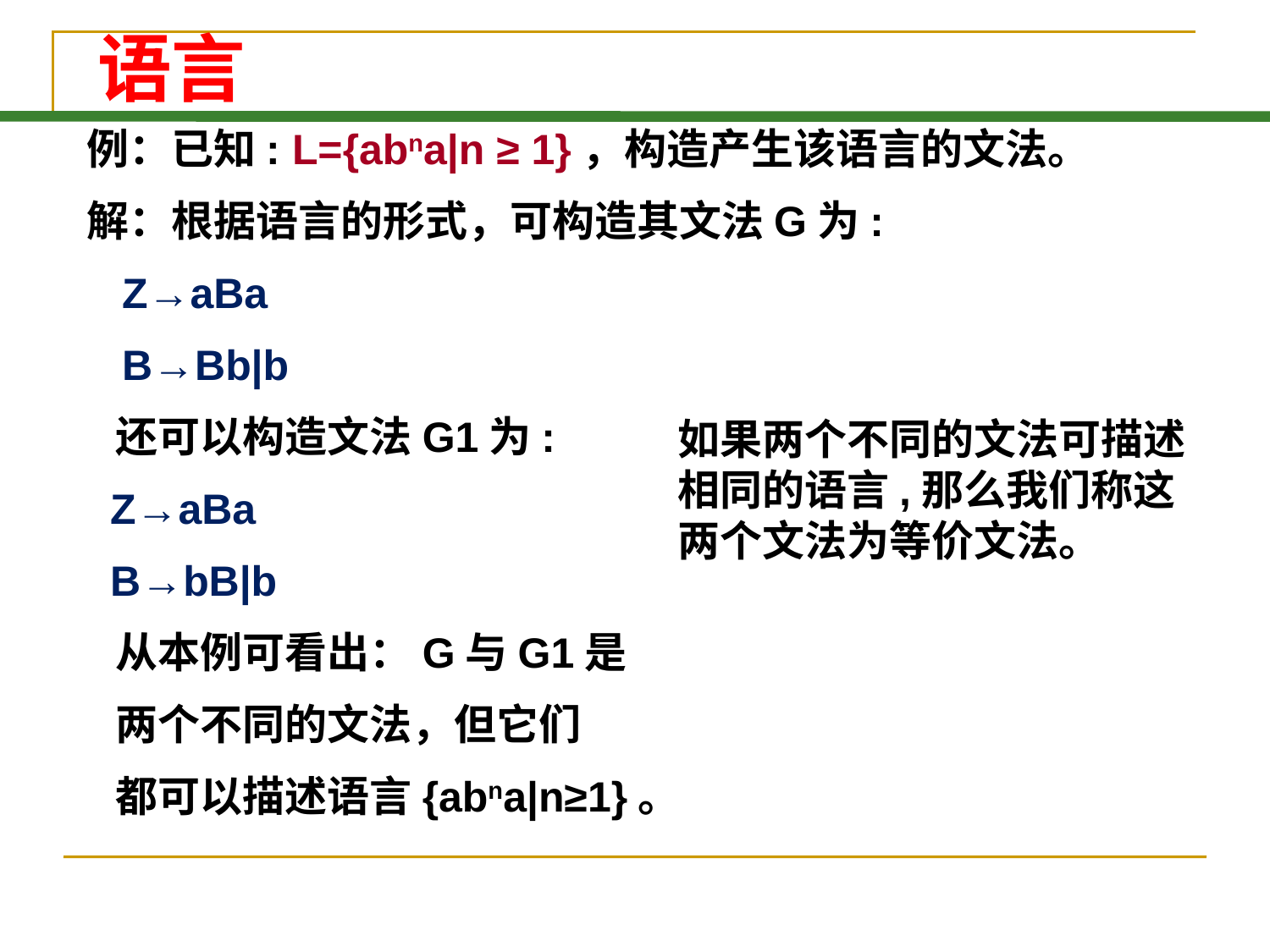

# 语言
例：已知: L={abna|n ≥ 1}，构造产生该语言的文法。
解：根据语言的形式，可构造其文法G为:
   Z→aBa
   B→Bb|b
  还可以构造文法G1为:
  Z→aBa
  B→bB|b
  从本例可看出：G与G1是
  两个不同的文法，但它们
  都可以描述语言{abna|n≥1}。

如果两个不同的文法可描述相同的语言,那么我们称这两个文法为等价文法。
39